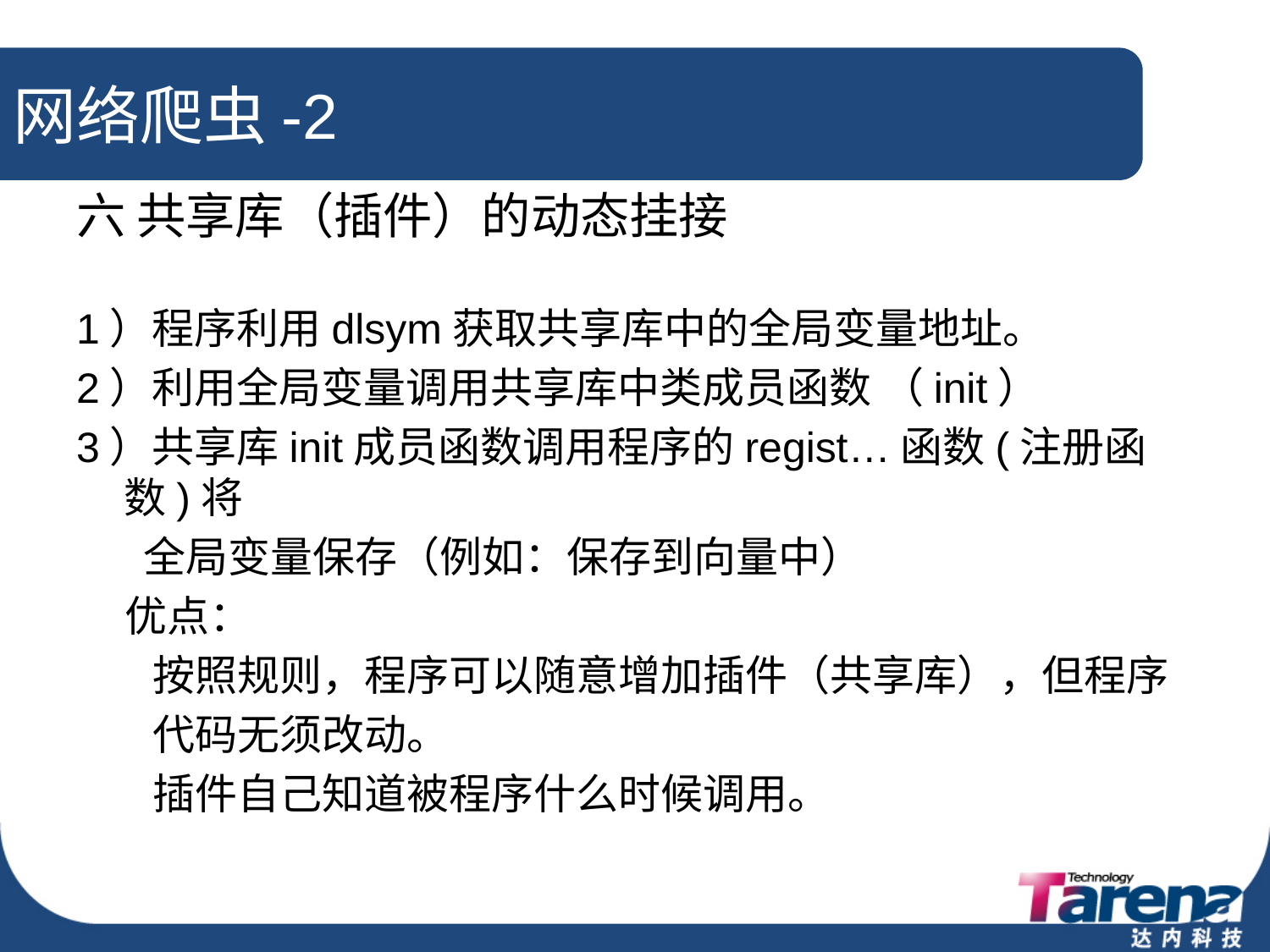

# 网络爬虫-2
六 共享库（插件）的动态挂接

1）程序利用dlsym获取共享库中的全局变量地址。
2）利用全局变量调用共享库中类成员函数 （init）
3）共享库init成员函数调用程序的regist…函数(注册函数)将
      全局变量保存（例如：保存到向量中）
    优点：
       按照规则，程序可以随意增加插件（共享库），但程序
       代码无须改动。
       插件自己知道被程序什么时候调用。